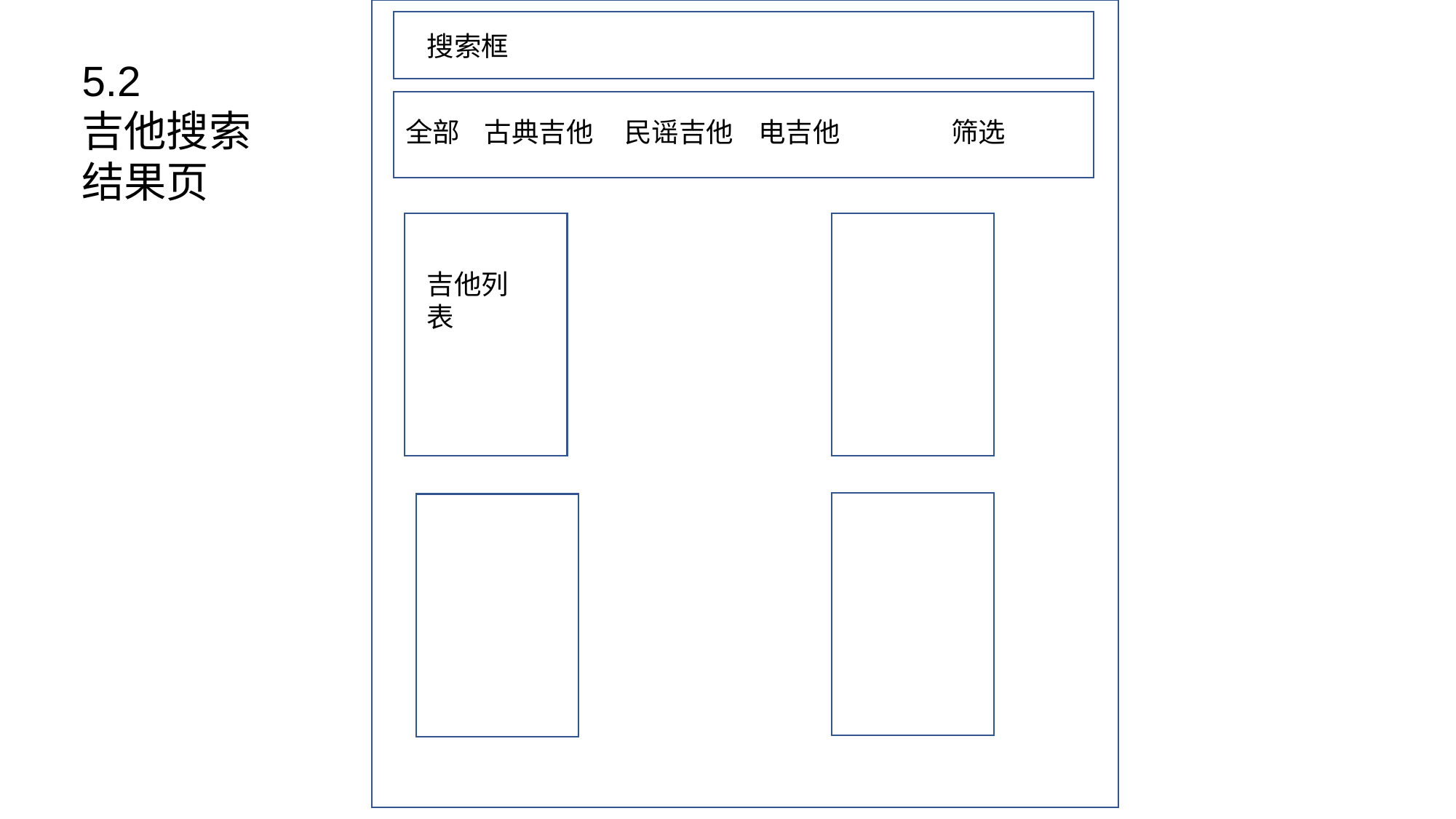

搜索框
5.2
吉他搜索结果页

全部    古典吉他     民谣吉他    电吉他                  筛选
吉他

吉他列表